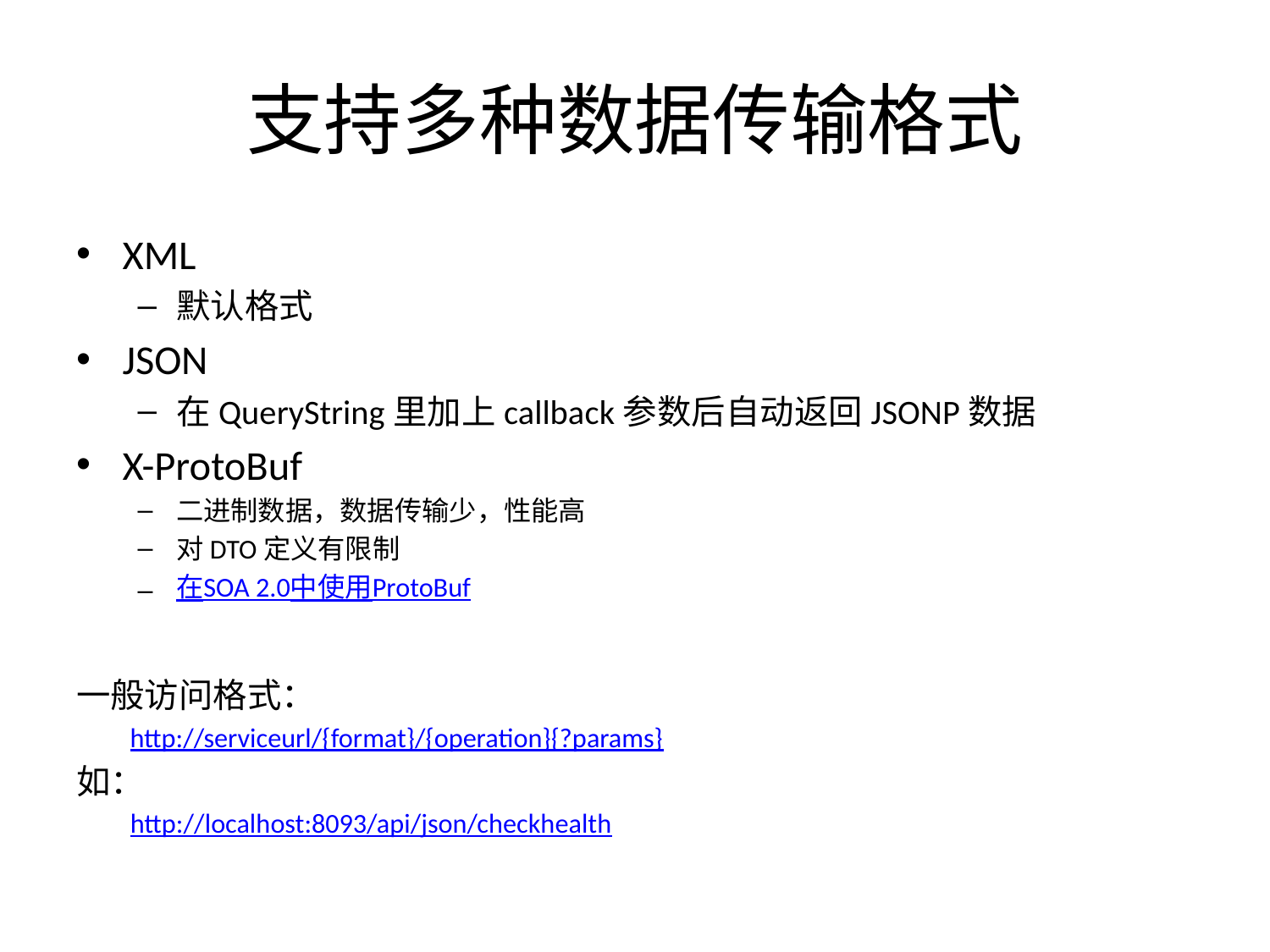

# 支持多种数据传输格式
XML
默认格式
JSON
在QueryString里加上callback参数后自动返回JSONP数据
X-ProtoBuf
二进制数据，数据传输少，性能高
对DTO定义有限制
在SOA 2.0中使用ProtoBuf

一般访问格式：
http://serviceurl/{format}/{operation}{?params}
如：
http://localhost:8093/api/json/checkhealth